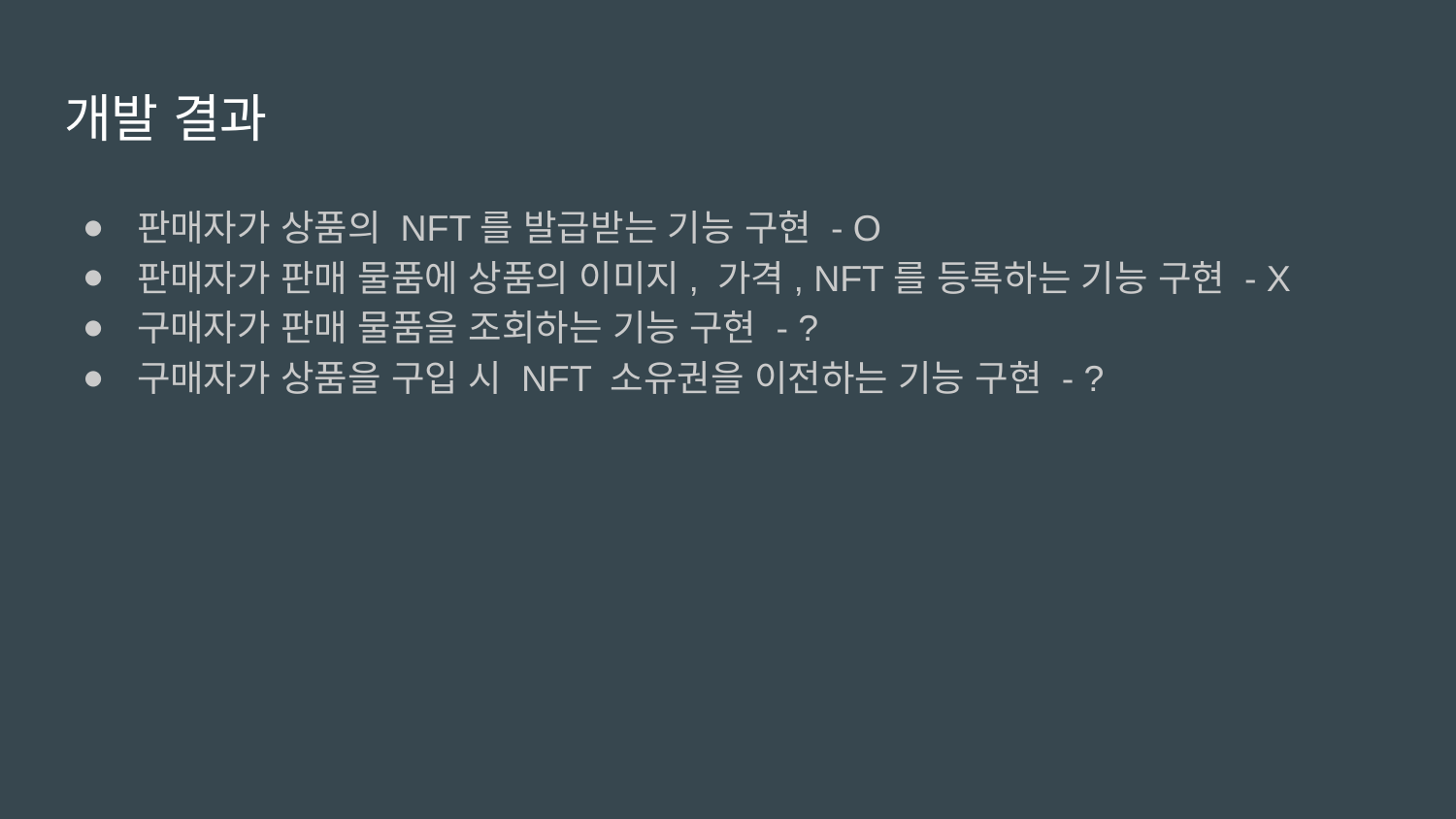

# 개발 결과
판매자가 상품의 NFT를 발급받는 기능 구현 - O
판매자가 판매 물품에 상품의 이미지, 가격, NFT를 등록하는 기능 구현 - X
구매자가 판매 물품을 조회하는 기능 구현 - ?
구매자가 상품을 구입 시 NFT 소유권을 이전하는 기능 구현 - ?